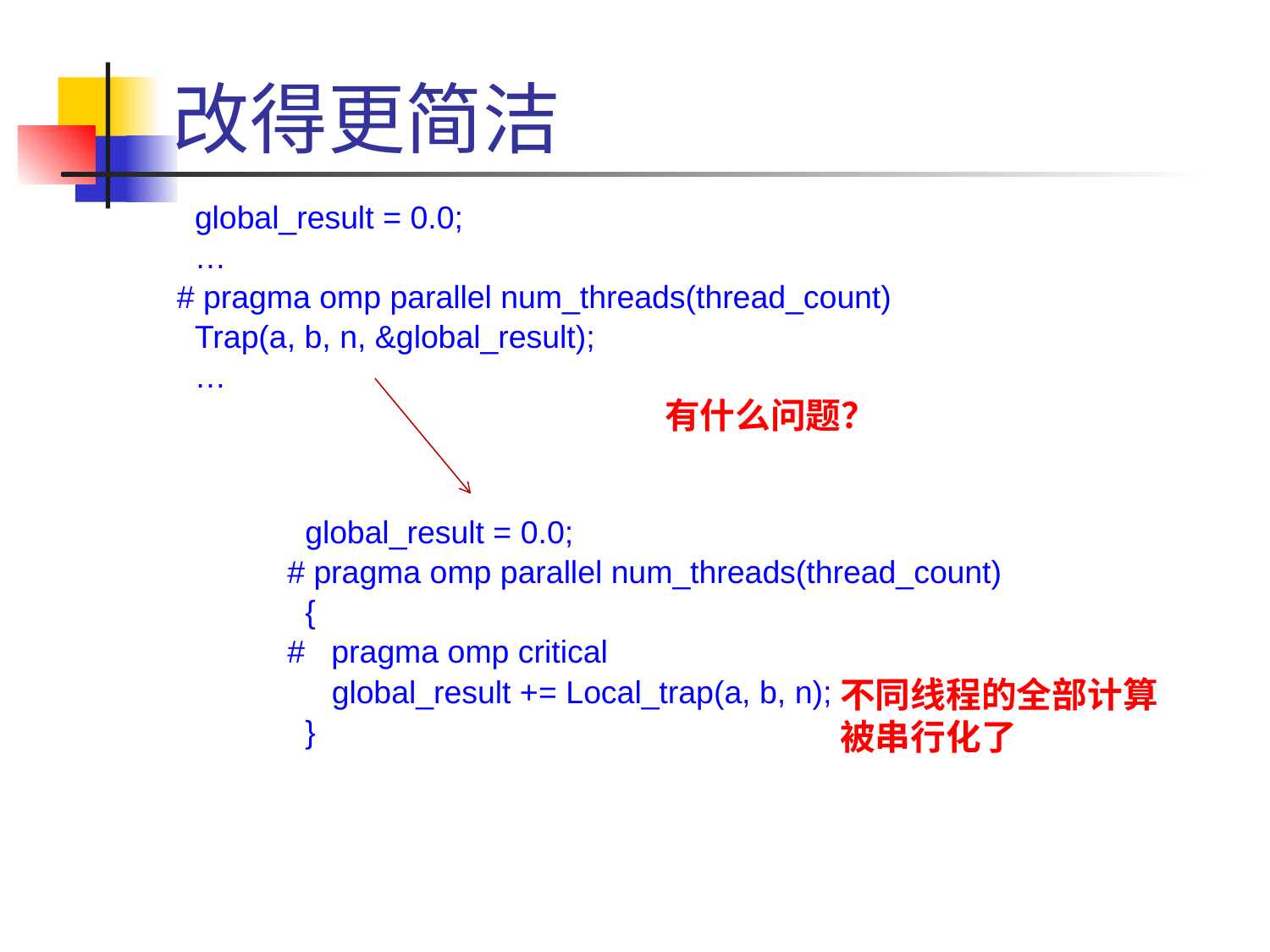

# 改得更简洁
  global_result = 0.0;
  …
# pragma omp parallel num_threads(thread_count)
  Trap(a, b, n, &global_result);
  …
有什么问题？
  global_result = 0.0;
# pragma omp parallel num_threads(thread_count)
  {
#   pragma omp critical
     global_result += Local_trap(a, b, n);
  }
不同线程的全部计算
被串行化了